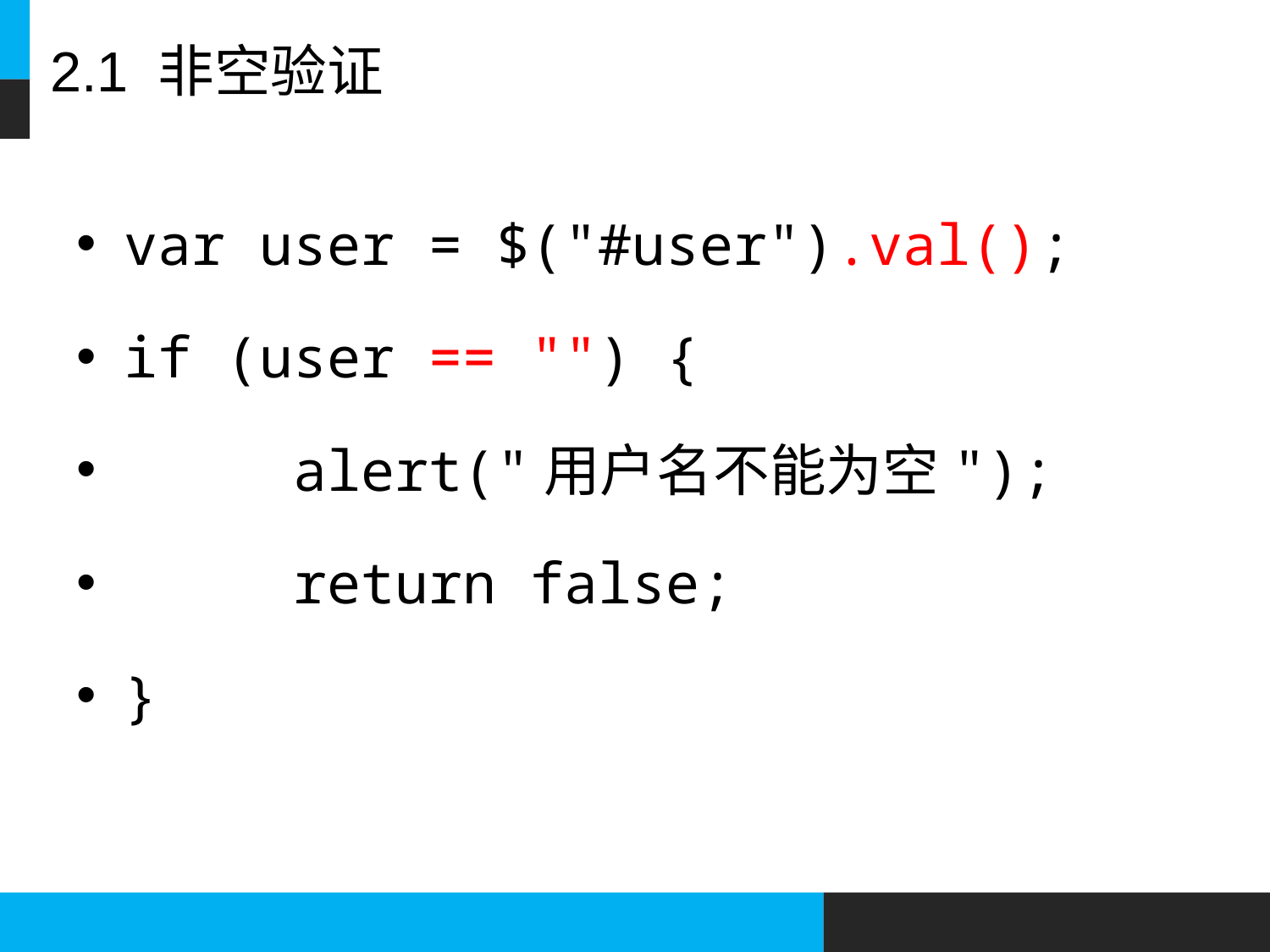

# 2.1 非空验证
var user = $("#user").val();
if (user == "") {
     alert("用户名不能为空");
     return false;
}